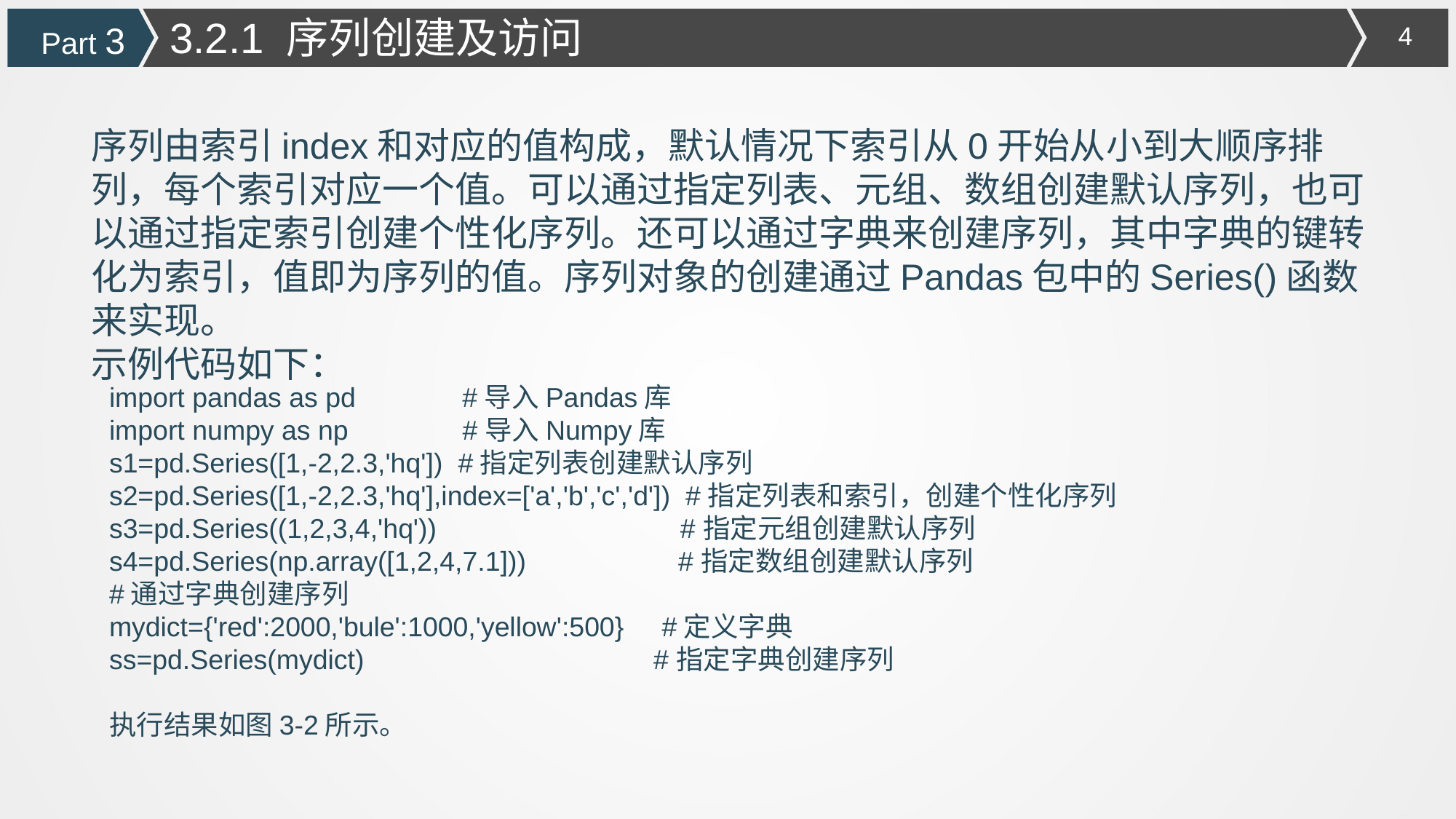

3.2.1 序列创建及访问
Part 3
序列由索引index和对应的值构成，默认情况下索引从0开始从小到大顺序排列，每个索引对应一个值。可以通过指定列表、元组、数组创建默认序列，也可以通过指定索引创建个性化序列。还可以通过字典来创建序列，其中字典的键转化为索引，值即为序列的值。序列对象的创建通过Pandas包中的Series()函数来实现。
示例代码如下：
import pandas as pd              #导入Pandas库
import numpy as np               #导入Numpy库
s1=pd.Series([1,-2,2.3,'hq'])  #指定列表创建默认序列
s2=pd.Series([1,-2,2.3,'hq'],index=['a','b','c','d'])  #指定列表和索引，创建个性化序列
s3=pd.Series((1,2,3,4,'hq'))                                #指定元组创建默认序列
s4=pd.Series(np.array([1,2,4,7.1]))                    #指定数组创建默认序列
#通过字典创建序列
mydict={'red':2000,'bule':1000,'yellow':500}     #定义字典
ss=pd.Series(mydict)                                      #指定字典创建序列

执行结果如图3-2所示。